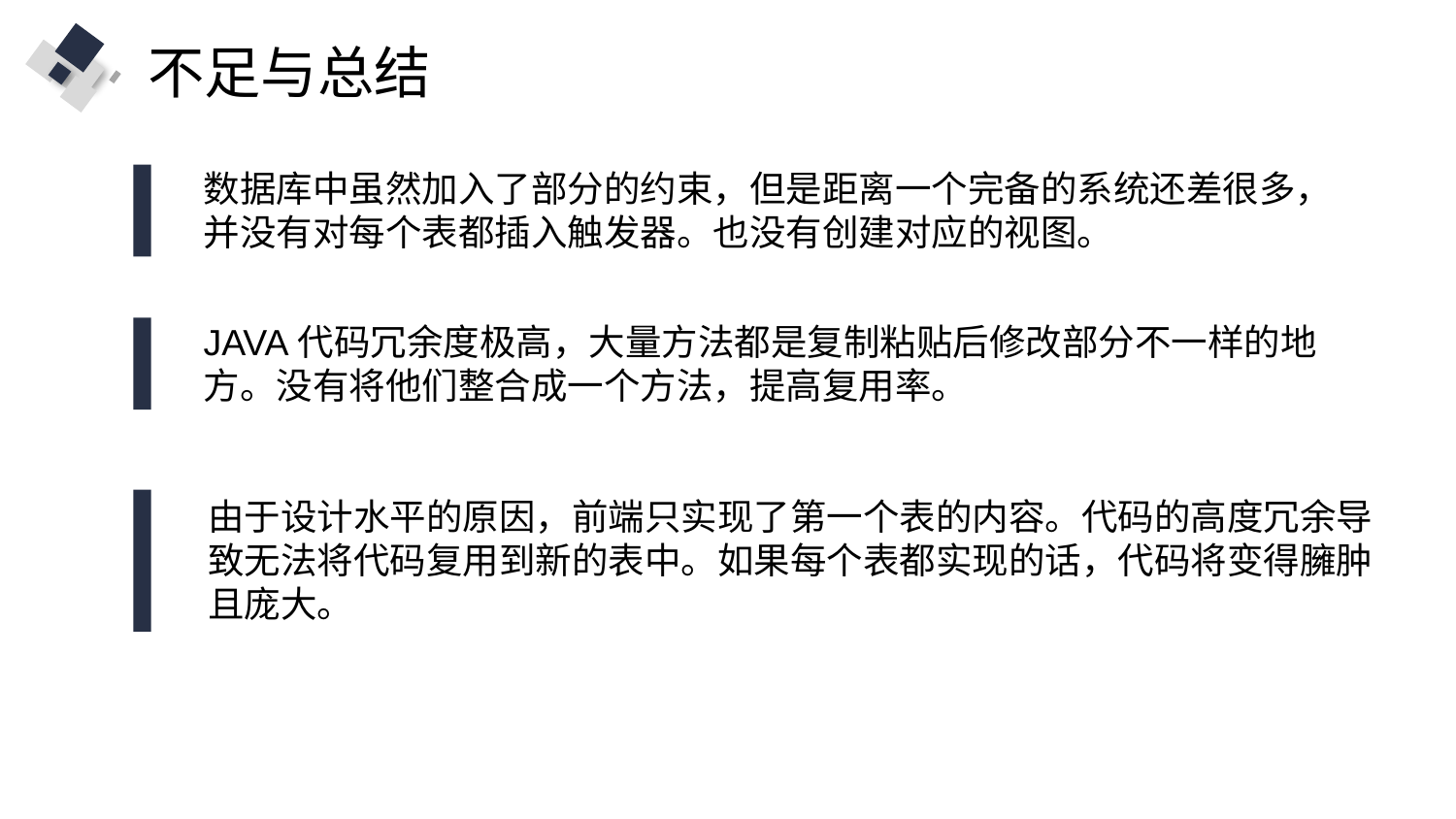

不足与总结

数据库中虽然加入了部分的约束，但是距离一个完备的系统还差很多，并没有对每个表都插入触发器。也没有创建对应的视图。

JAVA代码冗余度极高，大量方法都是复制粘贴后修改部分不一样的地方。没有将他们整合成一个方法，提高复用率。

由于设计水平的原因，前端只实现了第一个表的内容。代码的高度冗余导致无法将代码复用到新的表中。如果每个表都实现的话，代码将变得臃肿且庞大。